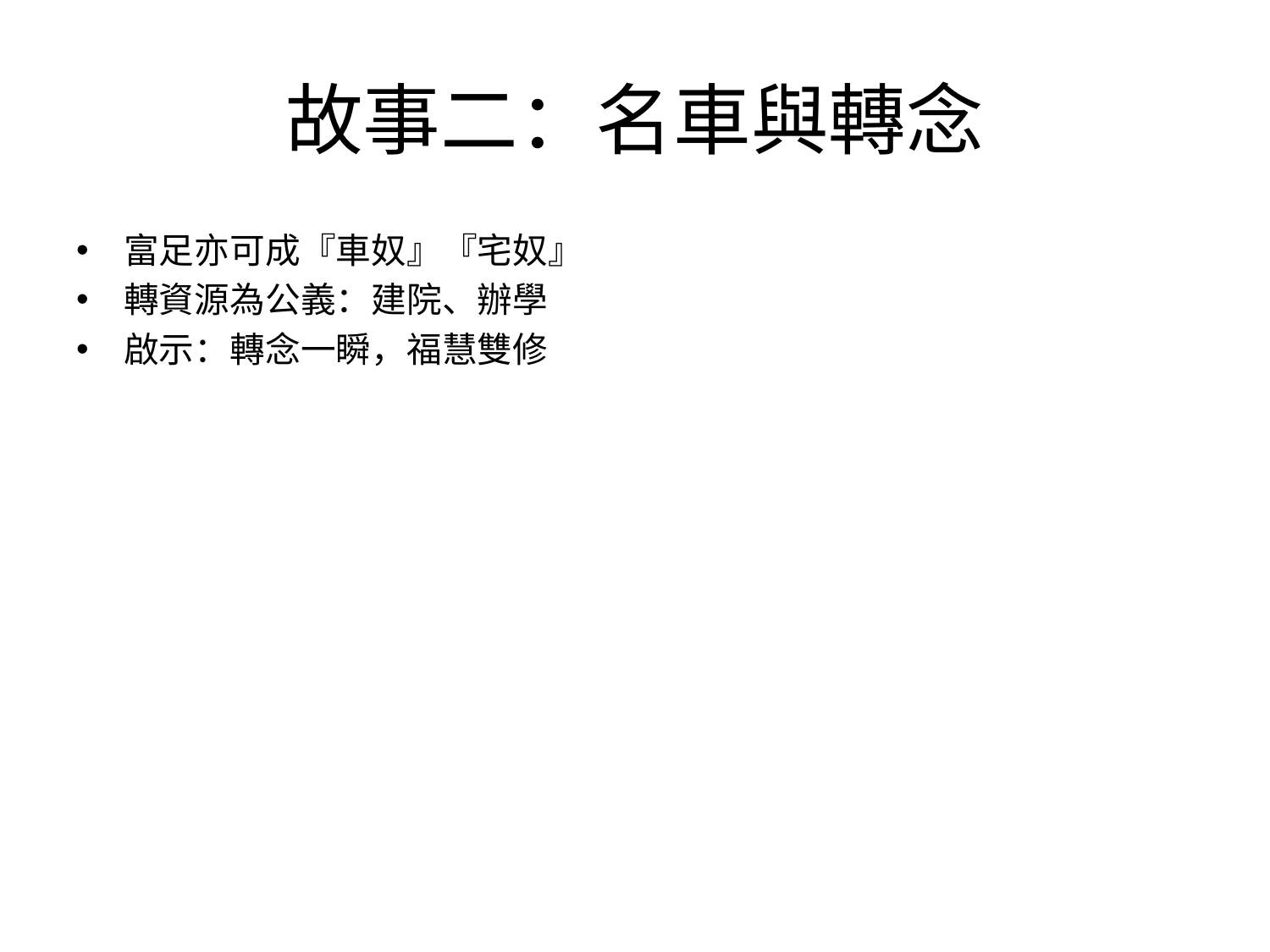

# 故事二：名車與轉念
富足亦可成『車奴』『宅奴』
轉資源為公義：建院、辦學
啟示：轉念一瞬，福慧雙修